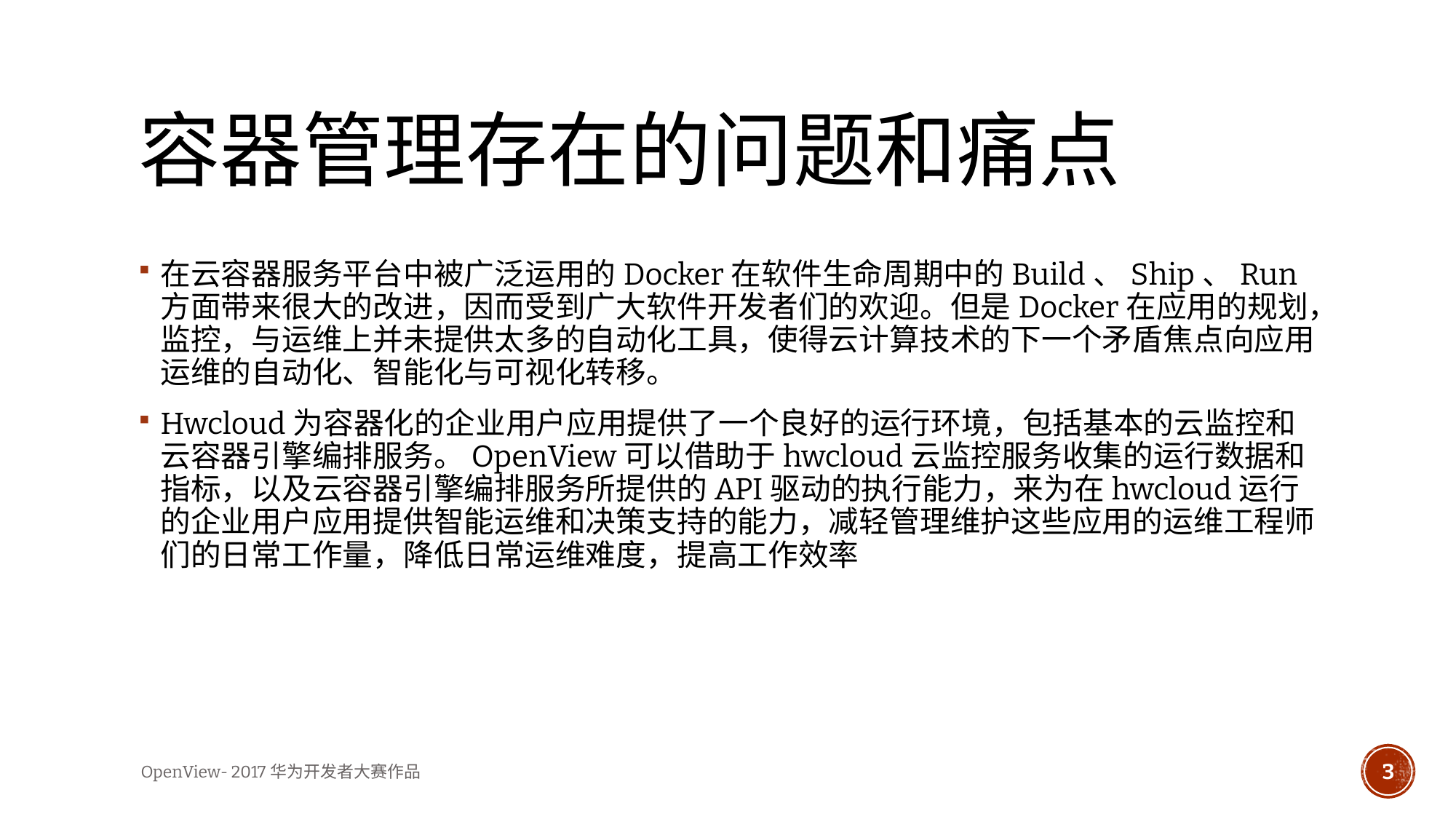

# 容器管理存在的问题和痛点
在云容器服务平台中被广泛运用的Docker在软件生命周期中的Build、Ship、Run方面带来很大的改进，因而受到广大软件开发者们的欢迎。但是Docker在应用的规划，监控，与运维上并未提供太多的自动化工具，使得云计算技术的下一个矛盾焦点向应用运维的自动化、智能化与可视化转移。
Hwcloud为容器化的企业用户应用提供了一个良好的运行环境，包括基本的云监控和云容器引擎编排服务。OpenView可以借助于hwcloud云监控服务收集的运行数据和指标，以及云容器引擎编排服务所提供的API驱动的执行能力，来为在hwcloud运行的企业用户应用提供智能运维和决策支持的能力，减轻管理维护这些应用的运维工程师们的日常工作量，降低日常运维难度，提高工作效率

OpenView- 2017华为开发者大赛作品
3